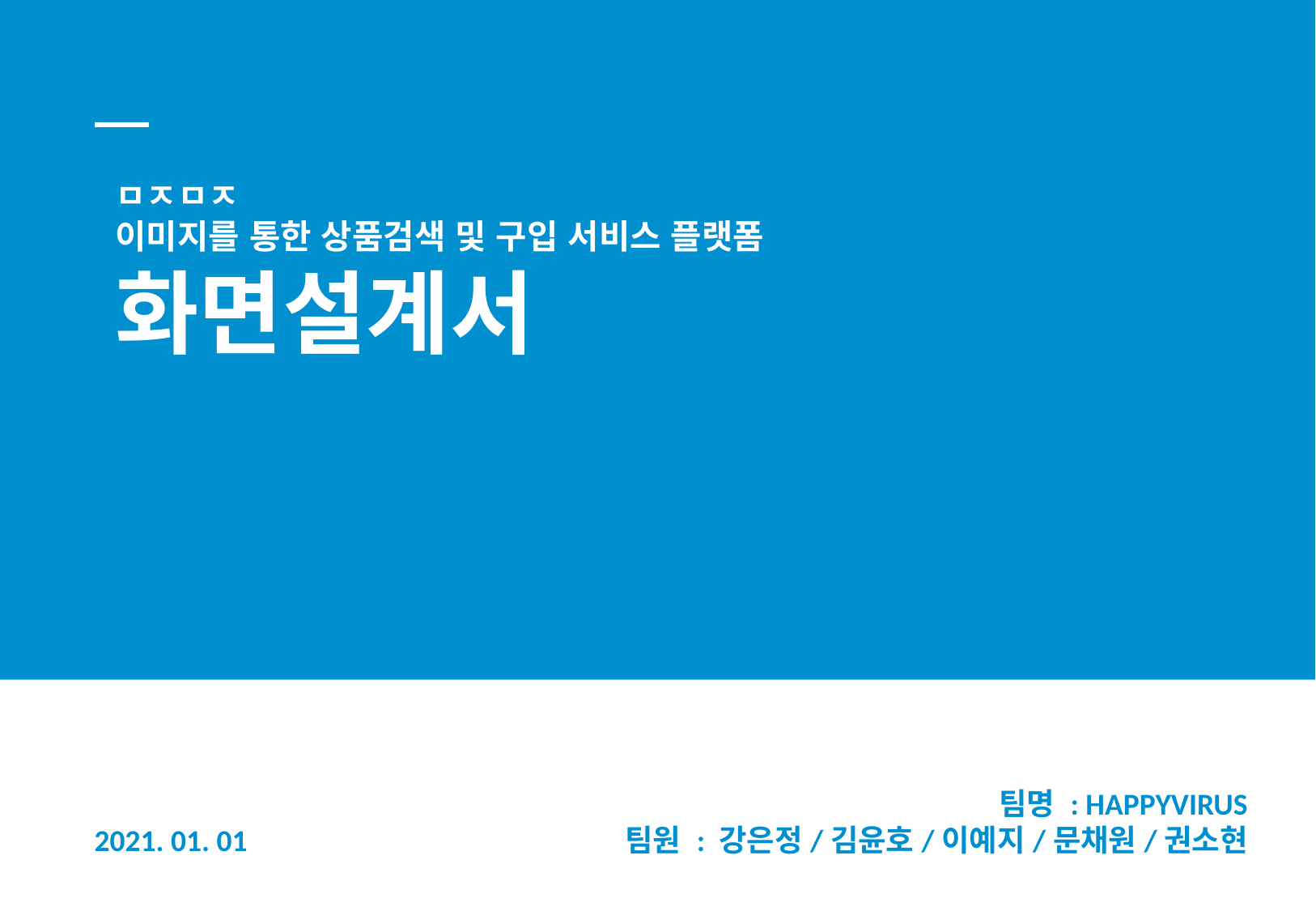

ㅁㅈㅁㅈ
이미지를 통한 상품검색 및 구입 서비스 플랫폼
화면설계서
팀명 : HAPPYVIRUS
팀원 : 강은정/김윤호/이예지/문채원/권소현
2021. 01. 01